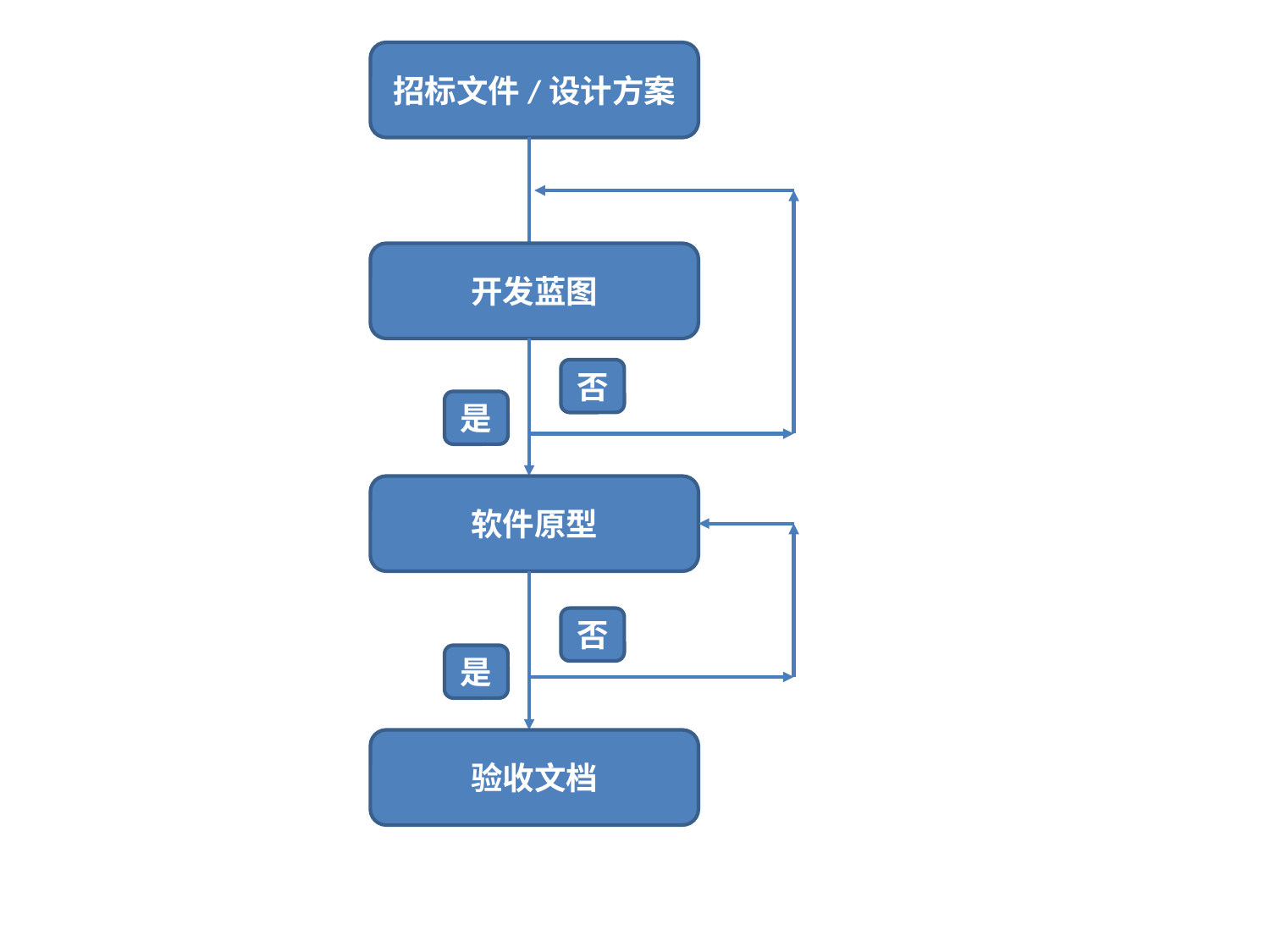

招标文件/设计方案
开发蓝图
否
是
软件原型
否
是
验收文档